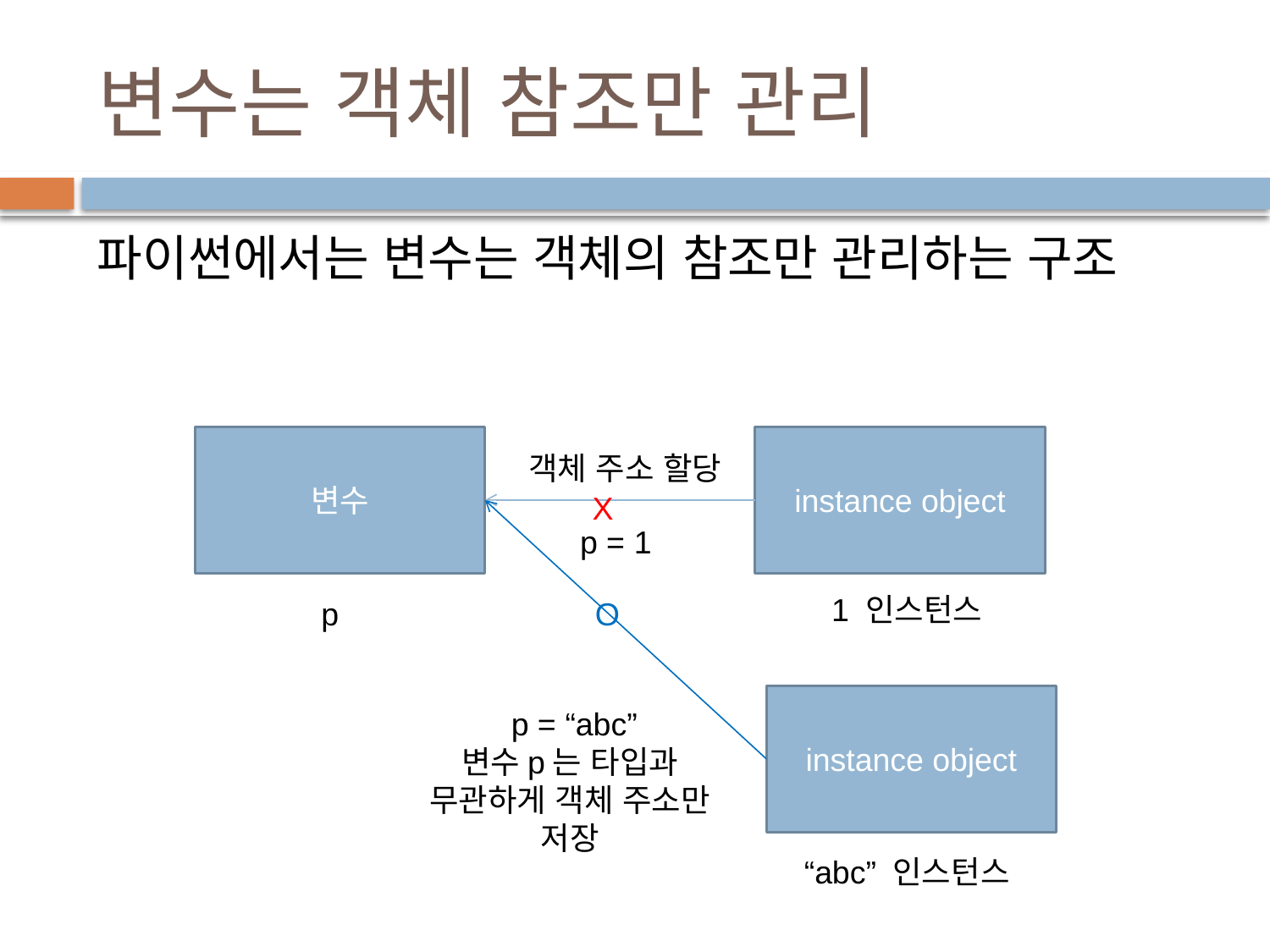

# 변수는 객체 참조만 관리
파이썬에서는 변수는 객체의 참조만 관리하는 구조
변수
instance object
 객체 주소 할당
X
 p = 1
1 인스턴스
p
O
instance object
 p = “abc”
변수p는 타입과 무관하게 객체 주소만 저장
“abc” 인스턴스